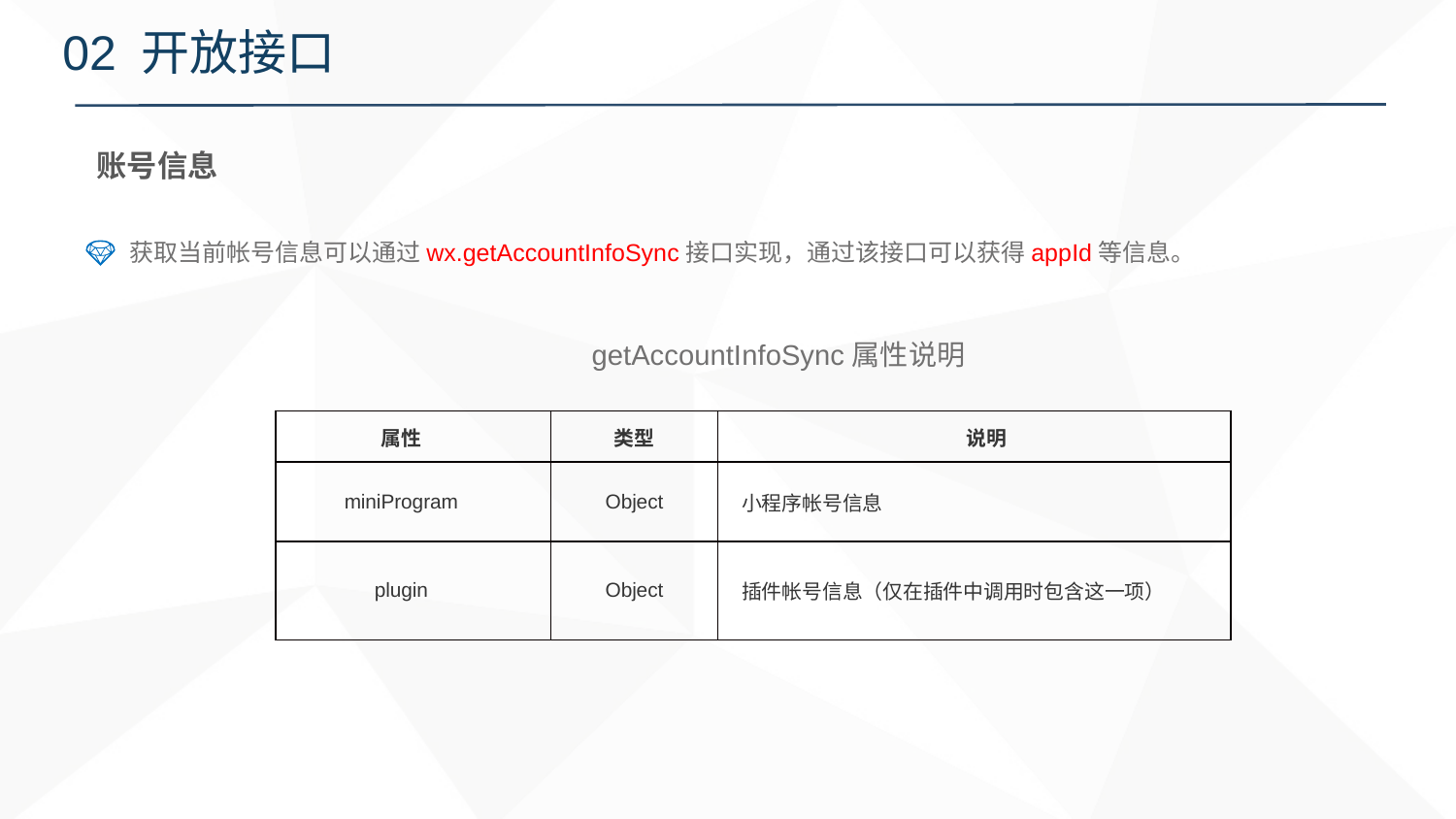

# 02 开放接口
账号信息
获取当前帐号信息可以通过wx.getAccountInfoSync接口实现，通过该接口可以获得appId等信息。

getAccountInfoSync属性说明
| 属性 | 类型 | 说明 |
| --- | --- | --- |
| miniProgram | Object | 小程序帐号信息 |
| plugin | Object | 插件帐号信息（仅在插件中调用时包含这一项） |